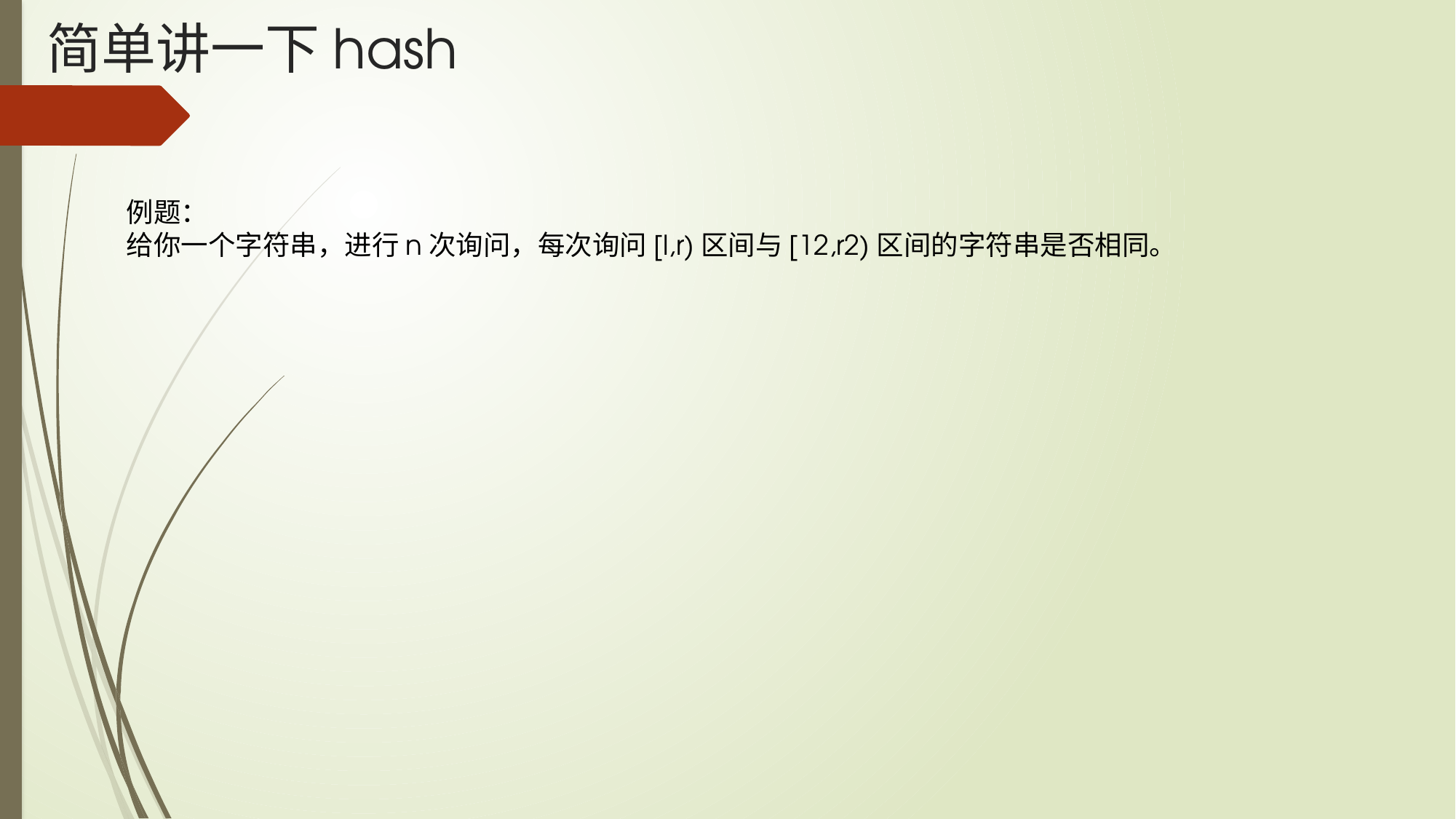

# 简单讲一下hash
例题：
给你一个字符串，进行n次询问，每次询问[l,r)区间与[12,r2)区间的字符串是否相同。